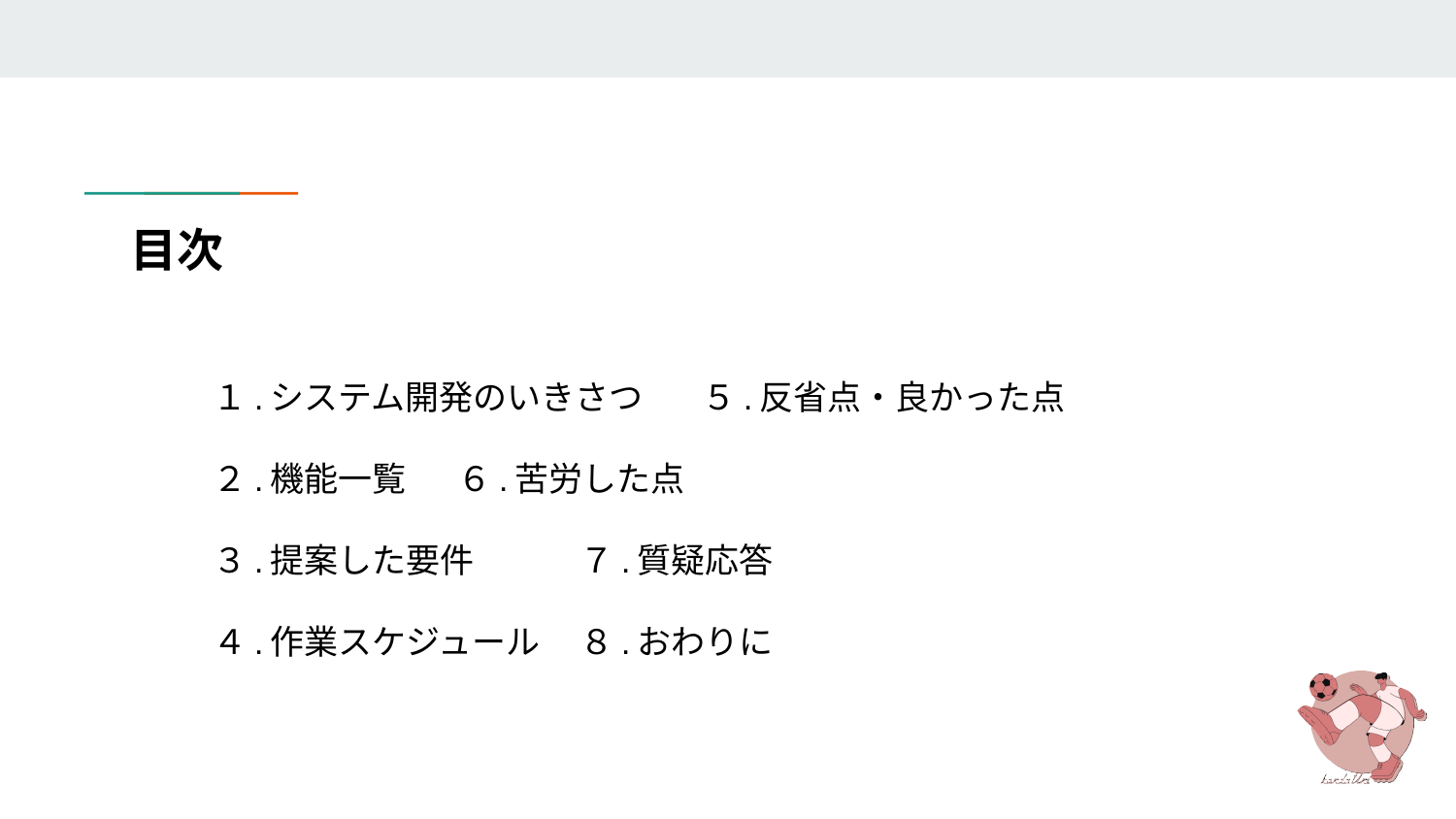

# 目次
１.システム開発のいきさつ		５.反省点・良かった点
２.機能一覧						６.苦労した点
３.提案した要件				７.質疑応答
４.作業スケジュール			８.おわりに